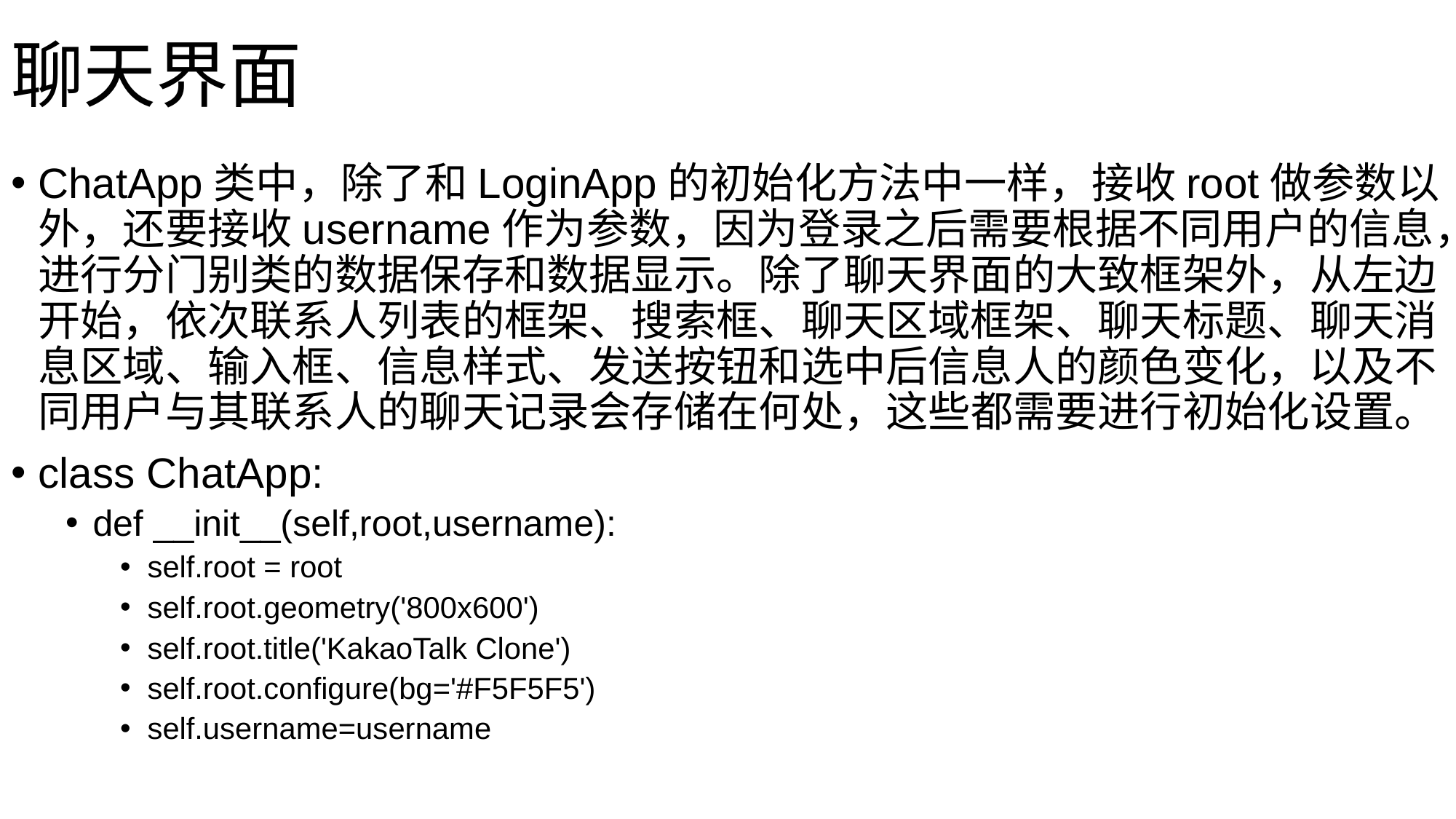

# 聊天界面
ChatApp类中，除了和LoginApp的初始化方法中一样，接收root做参数以外，还要接收username作为参数，因为登录之后需要根据不同用户的信息，进行分门别类的数据保存和数据显示。除了聊天界面的大致框架外，从左边开始，依次联系人列表的框架、搜索框、聊天区域框架、聊天标题、聊天消息区域、输入框、信息样式、发送按钮和选中后信息人的颜色变化，以及不同用户与其联系人的聊天记录会存储在何处，这些都需要进行初始化设置。
class ChatApp:
def __init__(self,root,username):
self.root = root
self.root.geometry('800x600')
self.root.title('KakaoTalk Clone')
self.root.configure(bg='#F5F5F5')
self.username=username